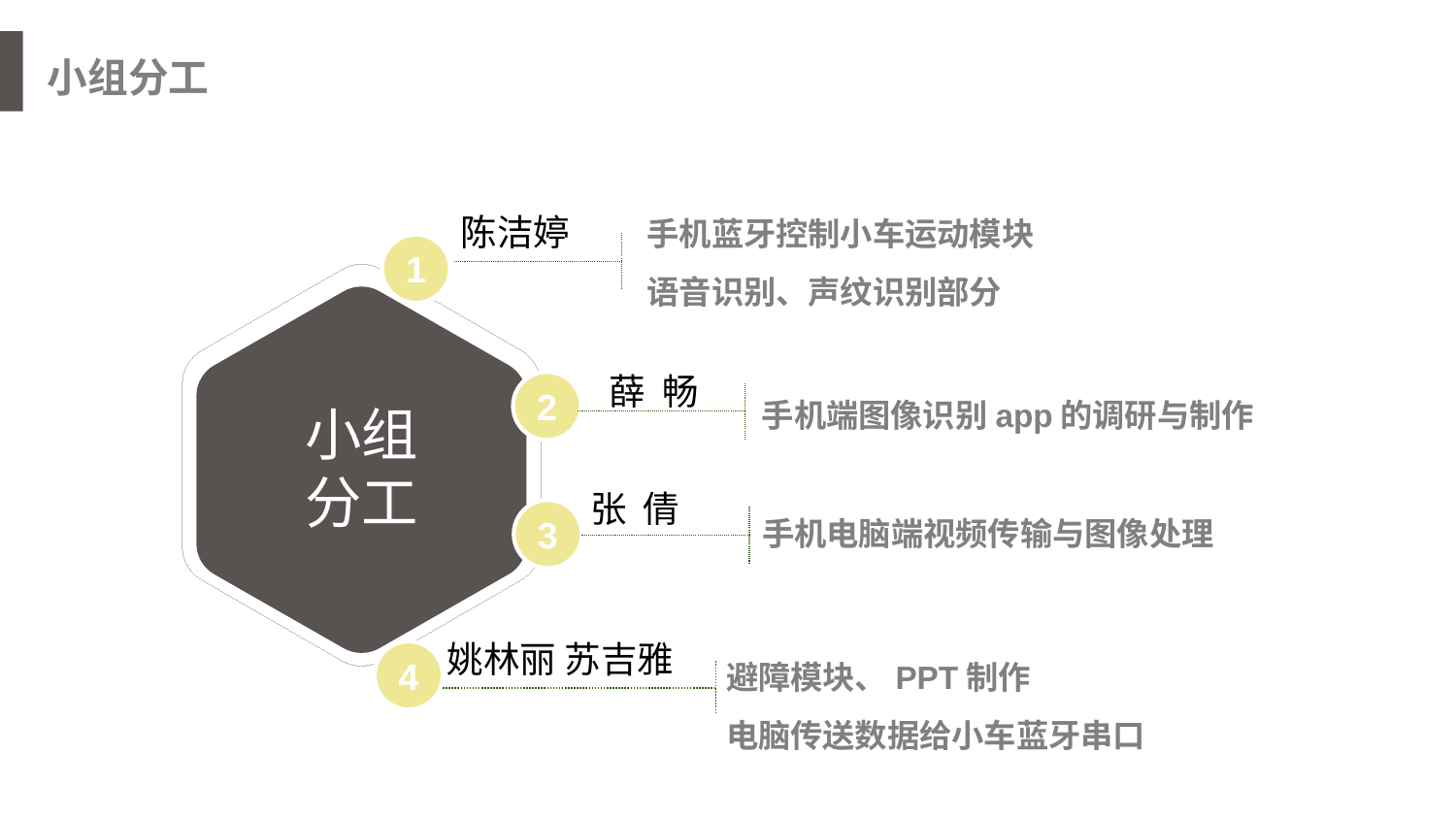

小组分工
手机蓝牙控制小车运动模块
语音识别、声纹识别部分
陈洁婷

1

薛  畅

2
手机端图像识别app的调研与制作

小组分工
张  倩
手机电脑端视频传输与图像处理

3

姚林丽 苏吉雅
避障模块、PPT制作
电脑传送数据给小车蓝牙串口

4